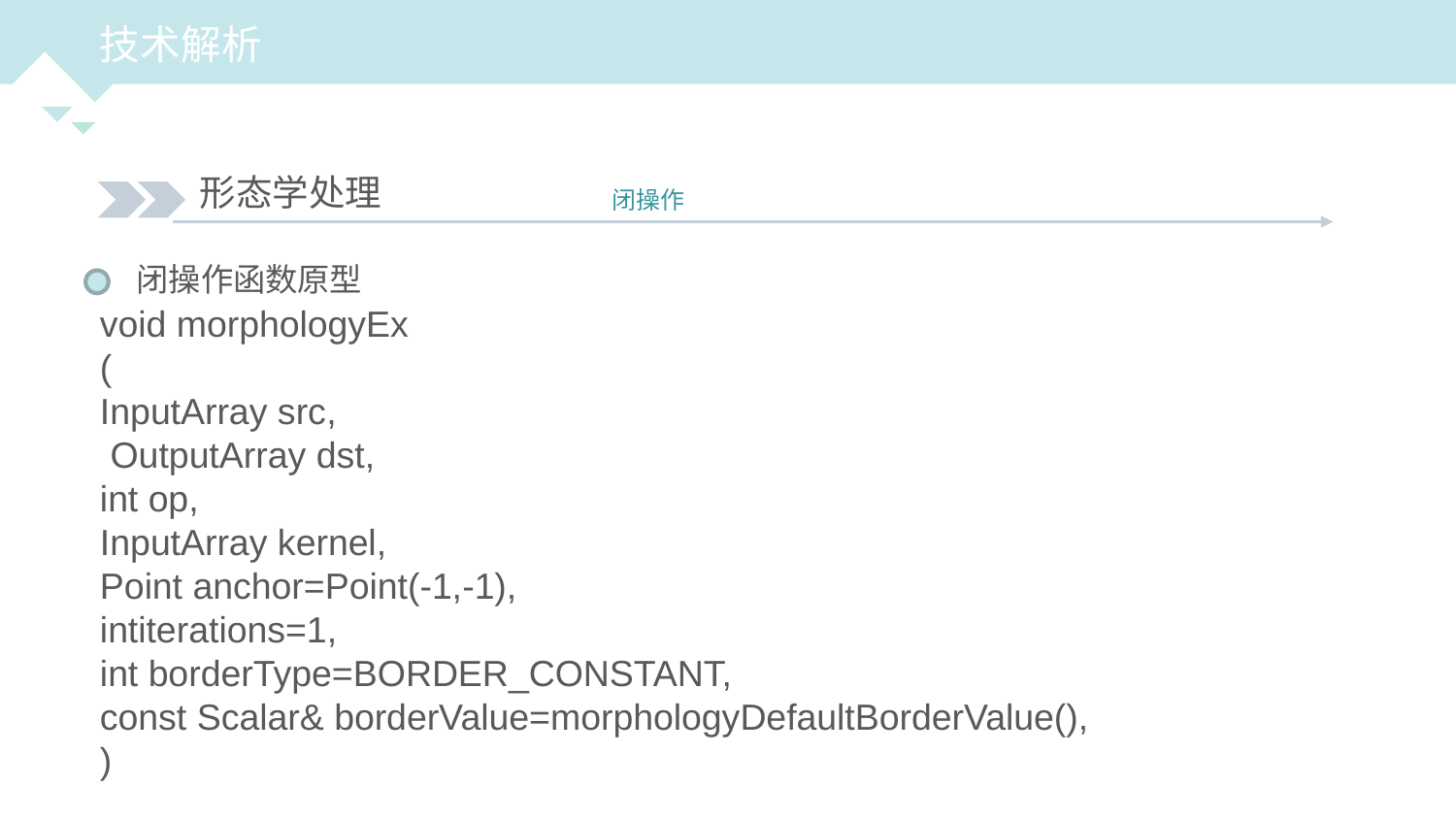

技术解析
形态学处理
闭操作

闭操作函数原型

void morphologyEx
(
InputArray src,
 OutputArray dst,
int op,
InputArray kernel,
Point anchor=Point(-1,-1),
intiterations=1,
int borderType=BORDER_CONSTANT,
const Scalar& borderValue=morphologyDefaultBorderValue(),
)